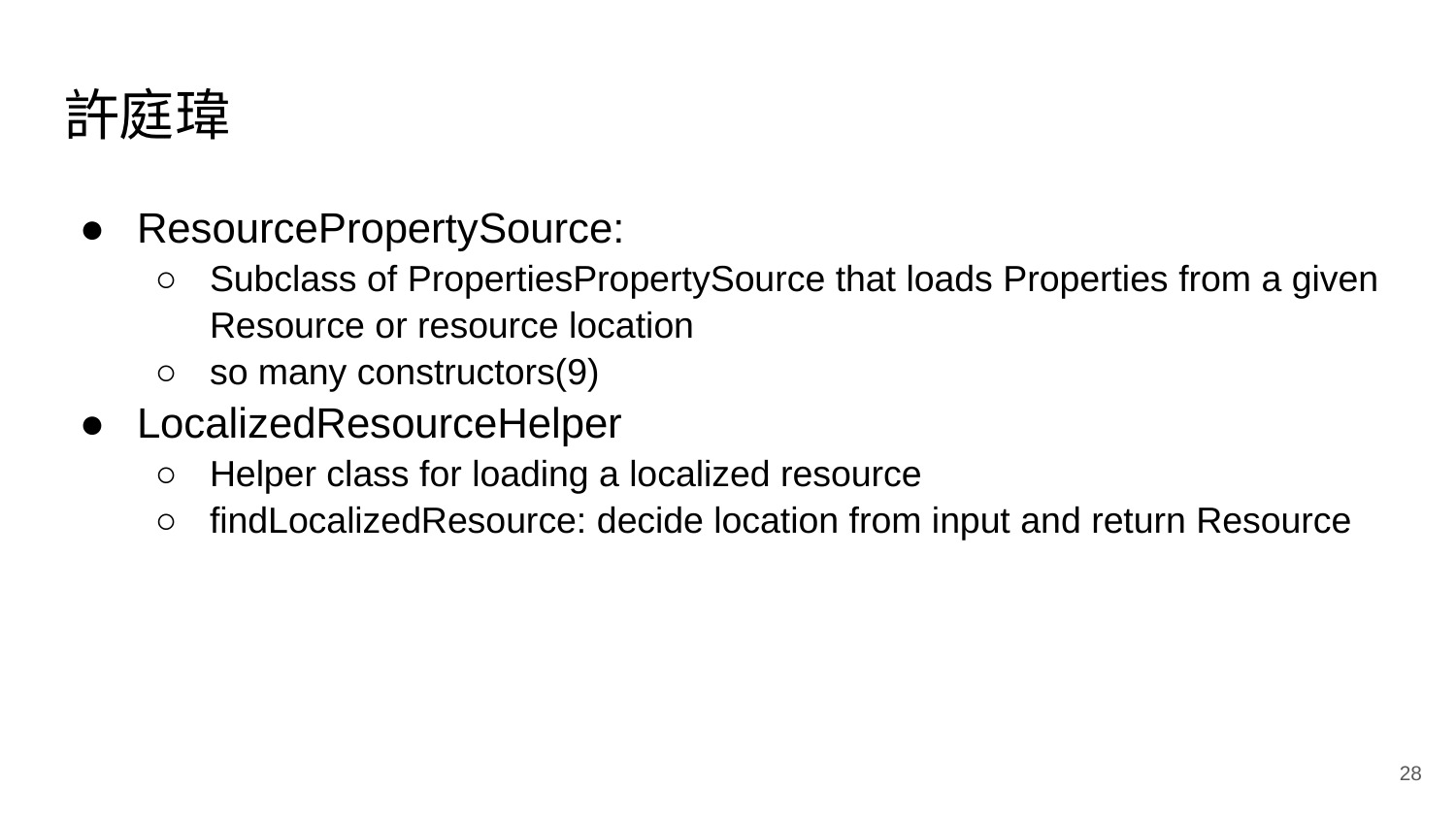

# 許庭瑋
ResourcePropertySource:
Subclass of PropertiesPropertySource that loads Properties from a given Resource or resource location
so many constructors(9)
LocalizedResourceHelper
Helper class for loading a localized resource
findLocalizedResource: decide location from input and return Resource

28